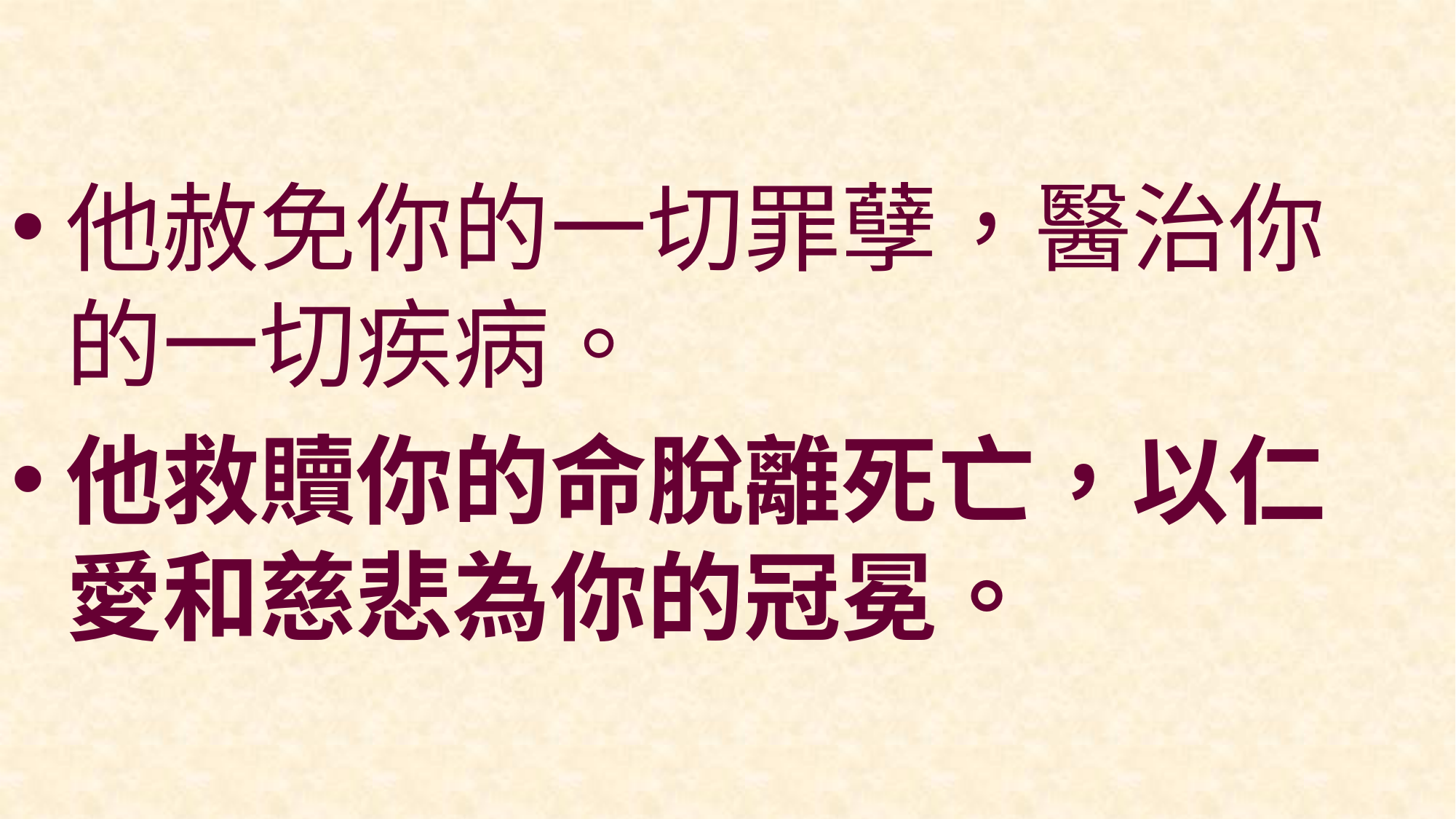

他赦免你的一切罪孽，醫治你的一切疾病。
他救贖你的命脫離死亡，以仁愛和慈悲為你的冠冕。